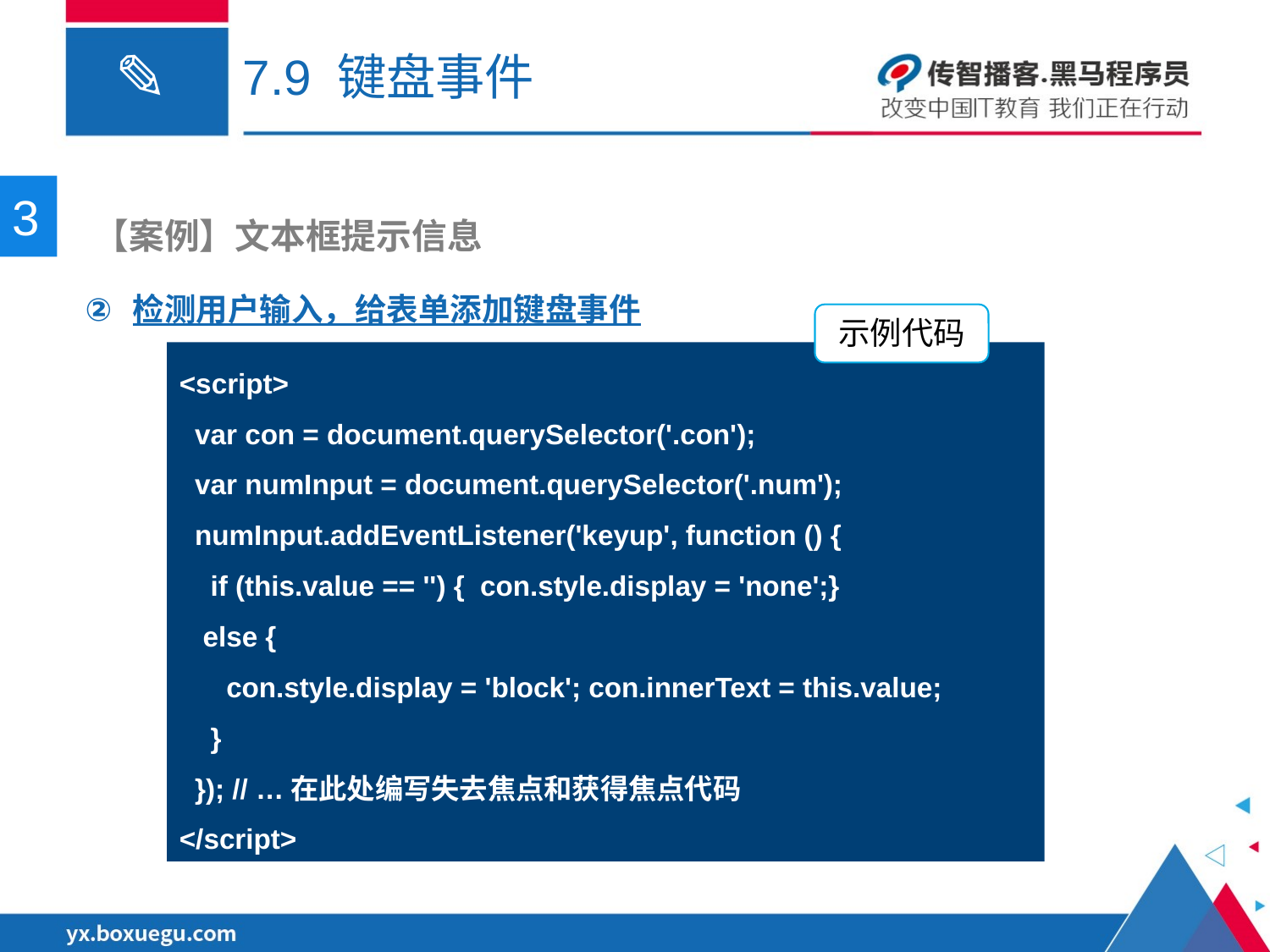

# 7.9 键盘事件

3
  【案例】文本框提示信息
检测用户输入，给表单添加键盘事件
示例代码
<script>
  var con = document.querySelector('.con');
  var numInput = document.querySelector('.num');
  numInput.addEventListener('keyup', function () {
    if (this.value == '') {  con.style.display = 'none';}
   else {
      con.style.display = 'block'; con.innerText = this.value;
    }
  }); // …在此处编写失去焦点和获得焦点代码
</script>